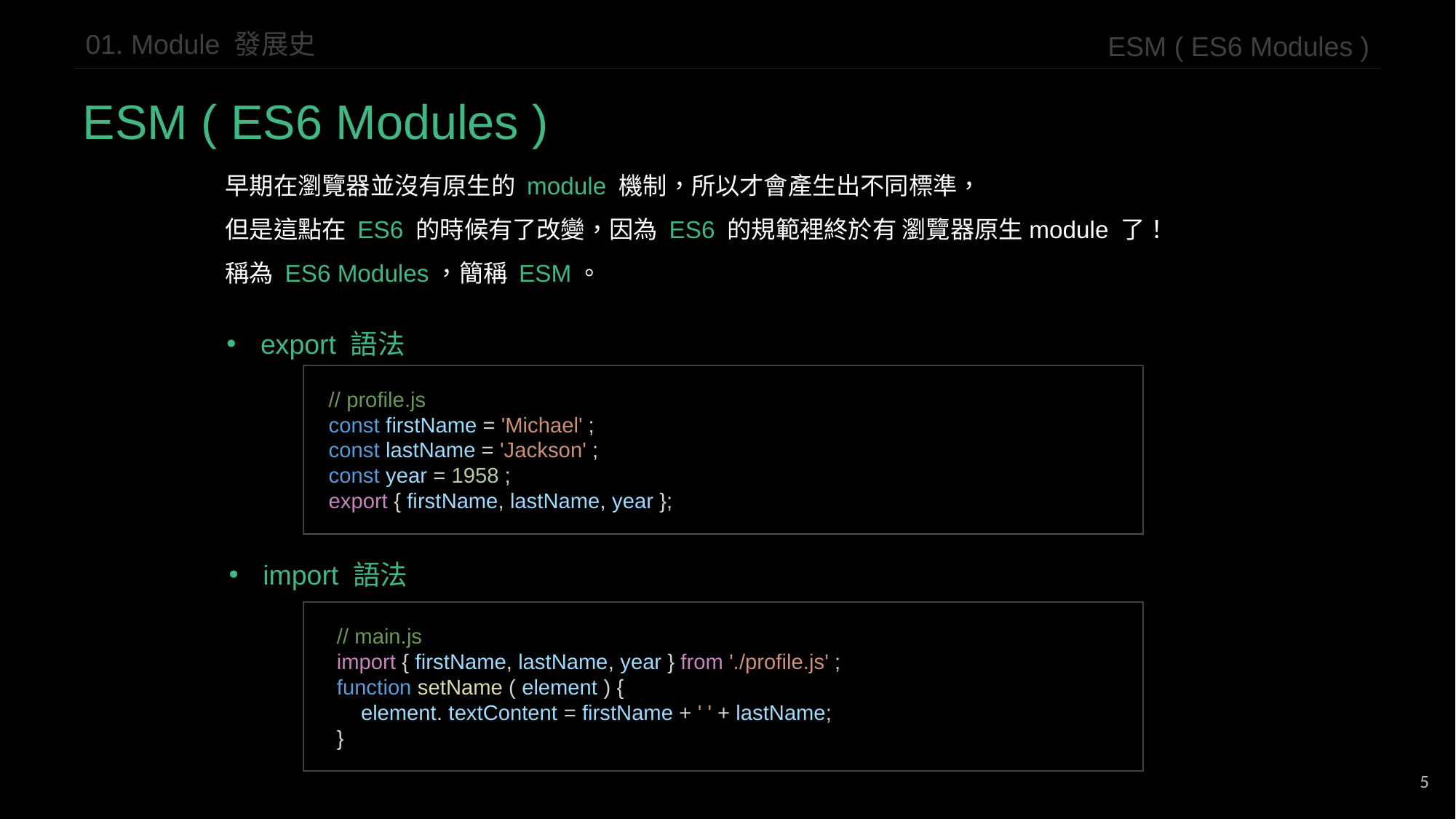

ESM ( ES6 Modules )
01. Module 發展史
ESM ( ES6 Modules )
早期在瀏覽器並沒有原生的 module 機制，所以才會產生出不同標準，
但是這點在 ES6 的時候有了改變，因為 ES6 的規範裡終於有 瀏覽器原生module 了！
稱為 ES6 Modules，簡稱 ESM。
export 語法

// profile.js
const firstName = 'Michael' ;
const lastName = 'Jackson' ;
const year = 1958 ;
export { firstName, lastName, year };
import 語法

// main.js
import { firstName, lastName, year } from './profile.js' ;
function setName ( element ) {
    element. textContent = firstName + ' ' + lastName;
}
5